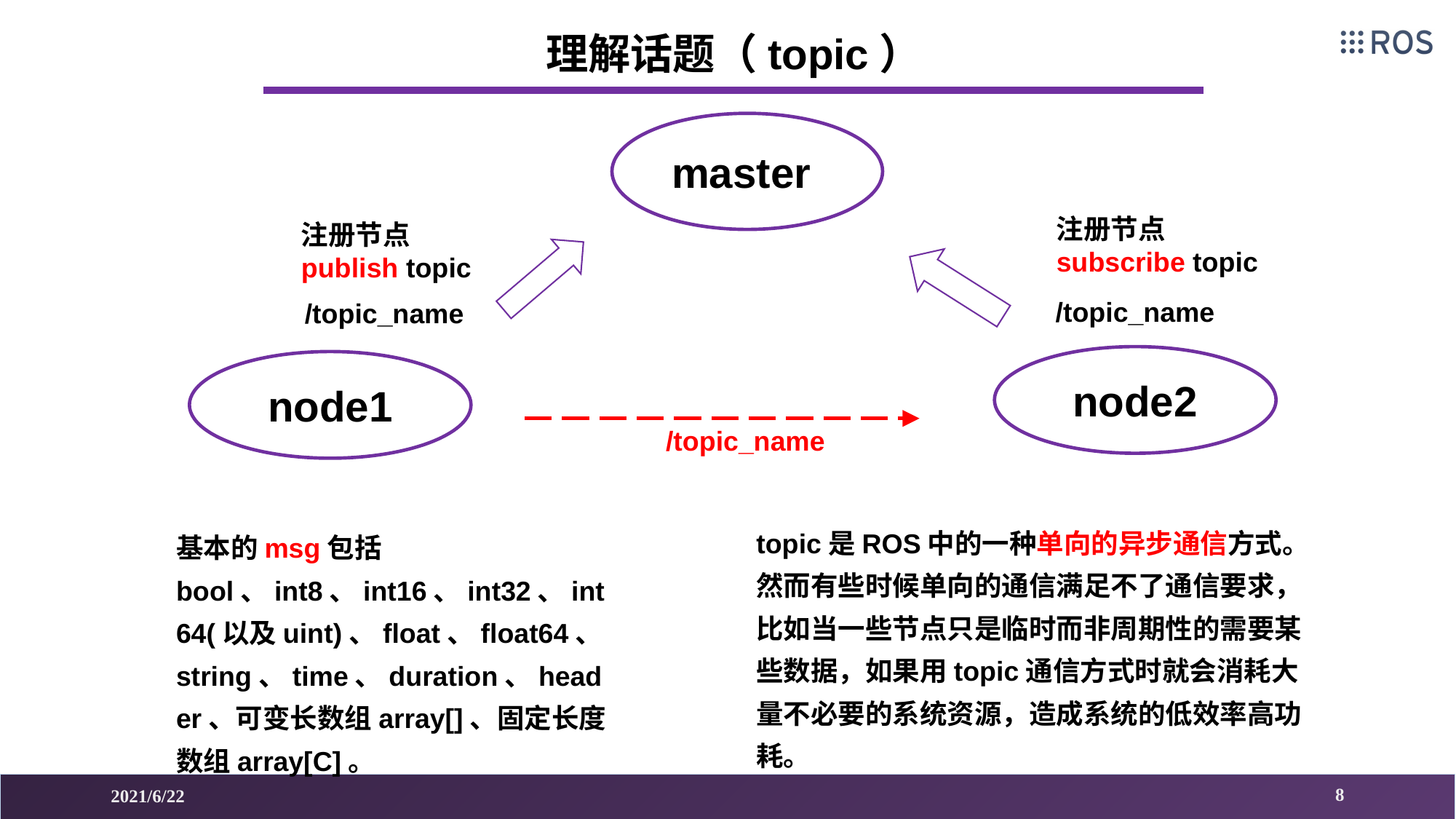

理解话题（topic）
master
注册节点
subscribe topic
注册节点
publish topic

/topic_name
/topic_name
node2
node1
/topic_name
topic是ROS中的一种单向的异步通信方式。然而有些时候单向的通信满足不了通信要求，比如当一些节点只是临时而非周期性的需要某些数据，如果用topic通信方式时就会消耗大量不必要的系统资源，造成系统的低效率高功耗。
基本的msg包括bool、int8、int16、int32、int64(以及uint)、float、float64、string、time、duration、header、可变长数组array[]、固定长度数组array[C]。
8
2021/6/22